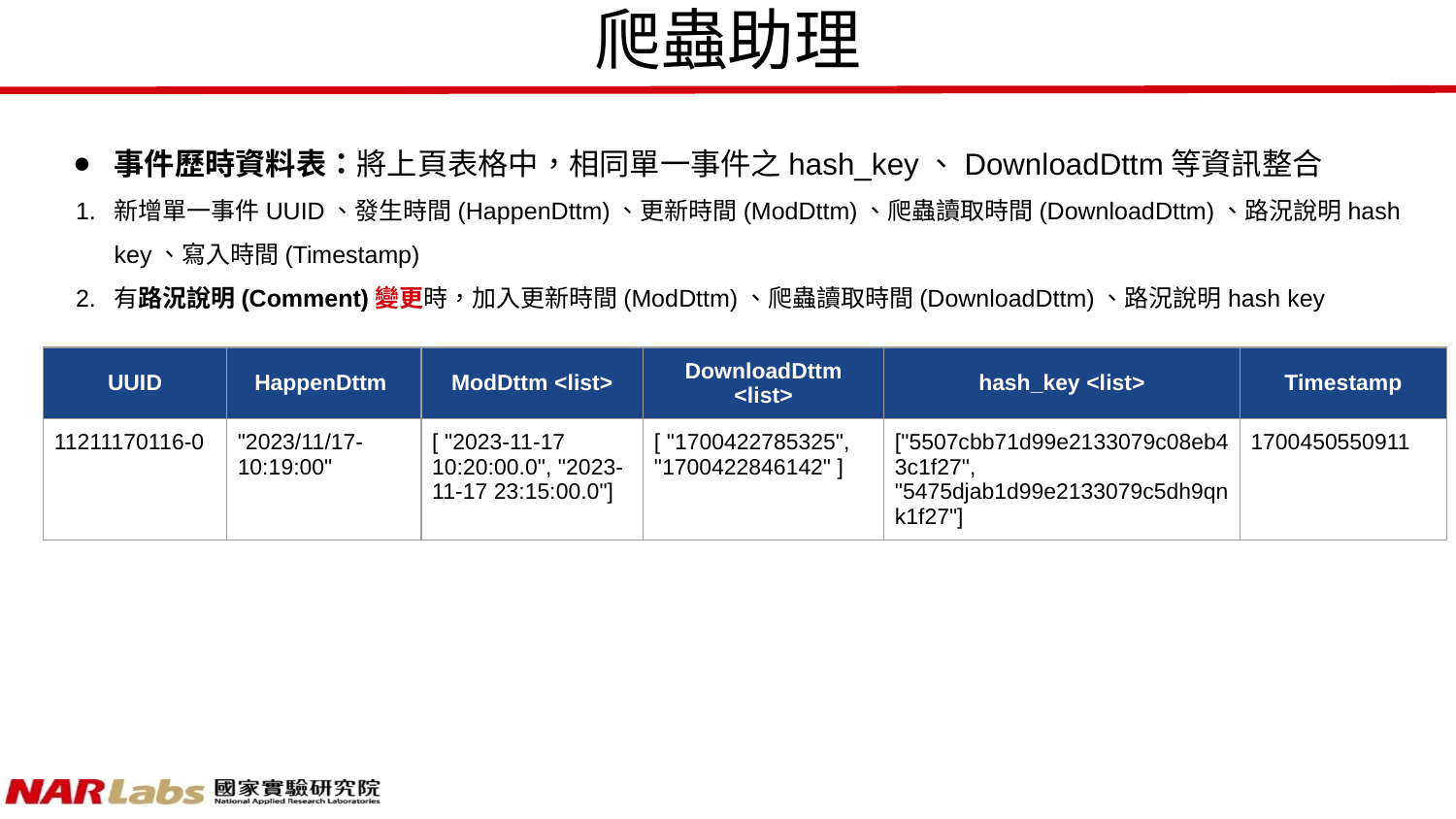

爬蟲助理
事件歷時資料表：將上頁表格中，相同單一事件之hash_key、DownloadDttm等資訊整合
新增單一事件UUID、發生時間(HappenDttm)、更新時間(ModDttm)、爬蟲讀取時間(DownloadDttm)、路況說明hash key、寫入時間(Timestamp)
有路況說明(Comment)變更時，加入更新時間(ModDttm)、爬蟲讀取時間(DownloadDttm)、路況說明hash key
| UUID | HappenDttm | ModDttm <list> | DownloadDttm <list> | hash\_key <list> | Timestamp |
| --- | --- | --- | --- | --- | --- |
| 11211170116-0 | "2023/11/17- 10:19:00" | [ "2023-11-17 10:20:00.0", "2023-11-17 23:15:00.0"] | [ "1700422785325", "1700422846142" ] | ["5507cbb71d99e2133079c08eb43c1f27", "5475djab1d99e2133079c5dh9qnk1f27"] | 1700450550911 |